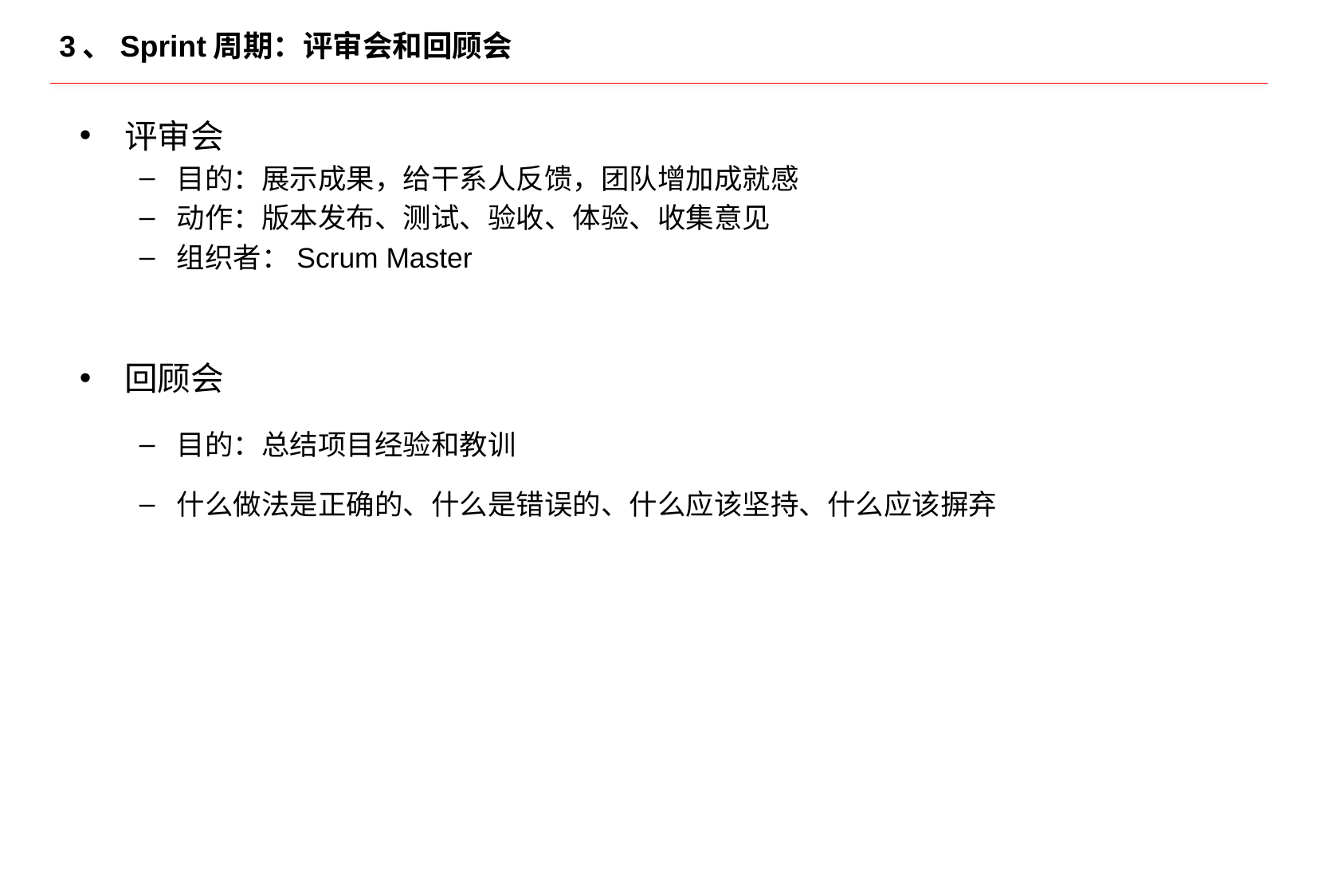

# 3、Sprint周期：评审会和回顾会

评审会
目的：展示成果，给干系人反馈，团队增加成就感
动作：版本发布、测试、验收、体验、收集意见
组织者：Scrum Master

回顾会
目的：总结项目经验和教训
什么做法是正确的、什么是错误的、什么应该坚持、什么应该摒弃